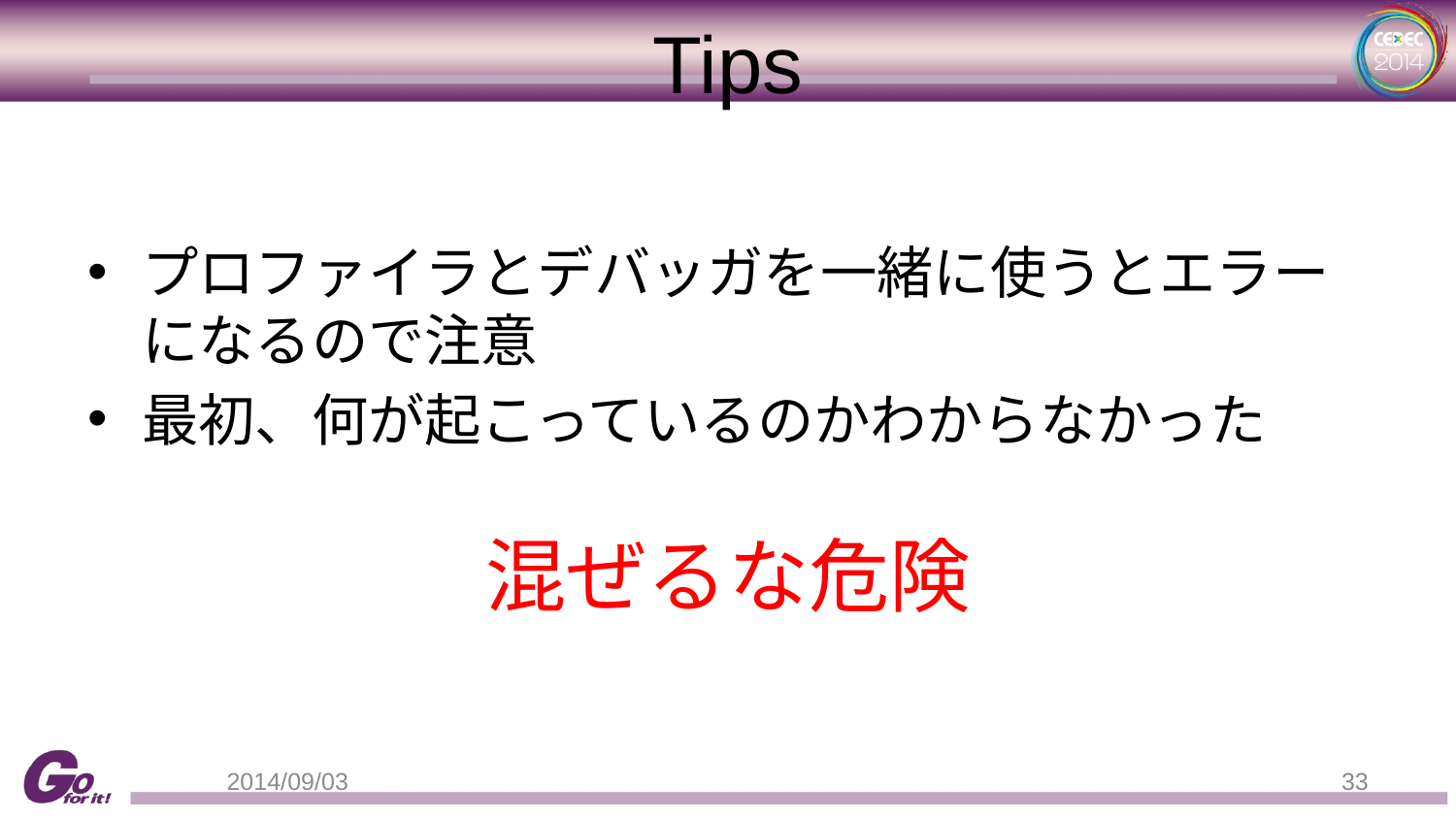

# Tips
プロファイラとデバッガを一緒に使うとエラーになるので注意
最初、何が起こっているのかわからなかった

混ぜるな危険
2014/09/03
33